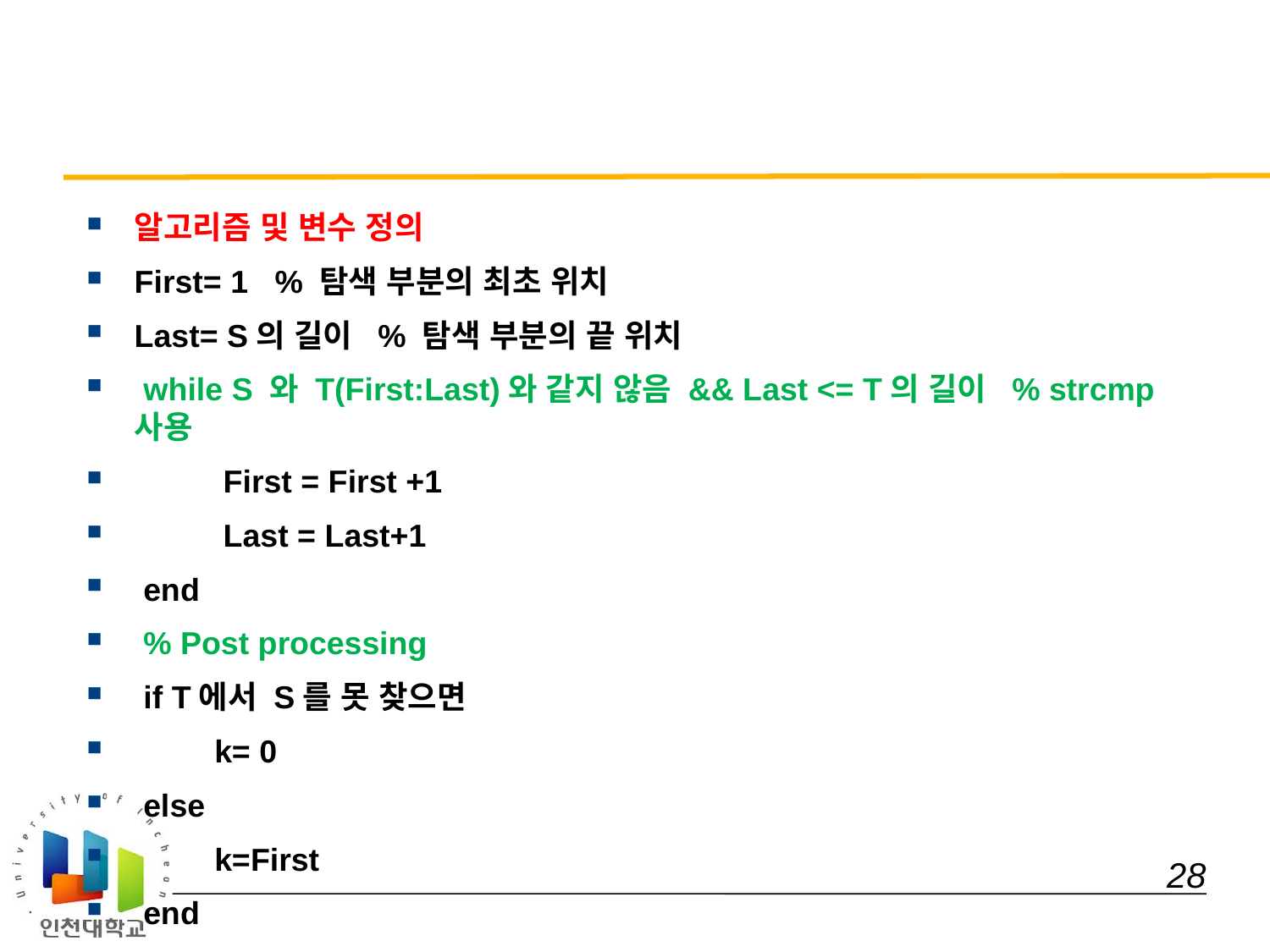

#
알고리즘 및 변수 정의
First= 1   % 탐색 부분의 최초 위치
Last= S의 길이  % 탐색 부분의 끝 위치
 while S 와 T(First:Last)와 같지 않음 && Last <= T의 길이  % strcmp 사용
          First = First +1
          Last = Last+1
 end
 % Post processing
 if T에서 S를 못 찾으면
         k= 0
 else
         k=First
 end
 28